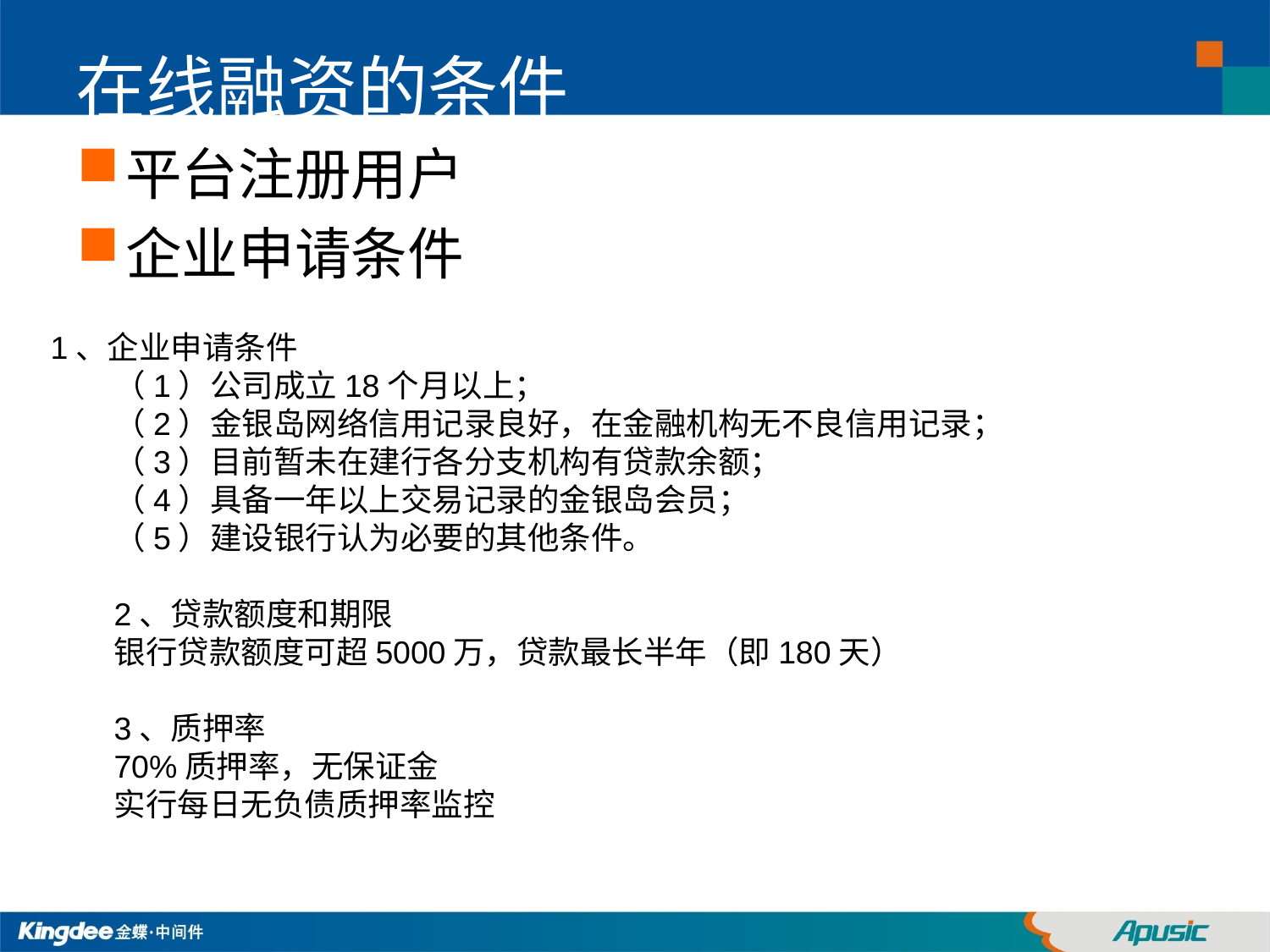

# 在线融资的条件
平台注册用户
企业申请条件

1、企业申请条件
（1）公司成立18个月以上；
（2）金银岛网络信用记录良好，在金融机构无不良信用记录；
（3）目前暂未在建行各分支机构有贷款余额；
（4）具备一年以上交易记录的金银岛会员；
（5）建设银行认为必要的其他条件。

2、贷款额度和期限
银行贷款额度可超5000万，贷款最长半年（即180天）

3、质押率
70%质押率，无保证金
实行每日无负债质押率监控